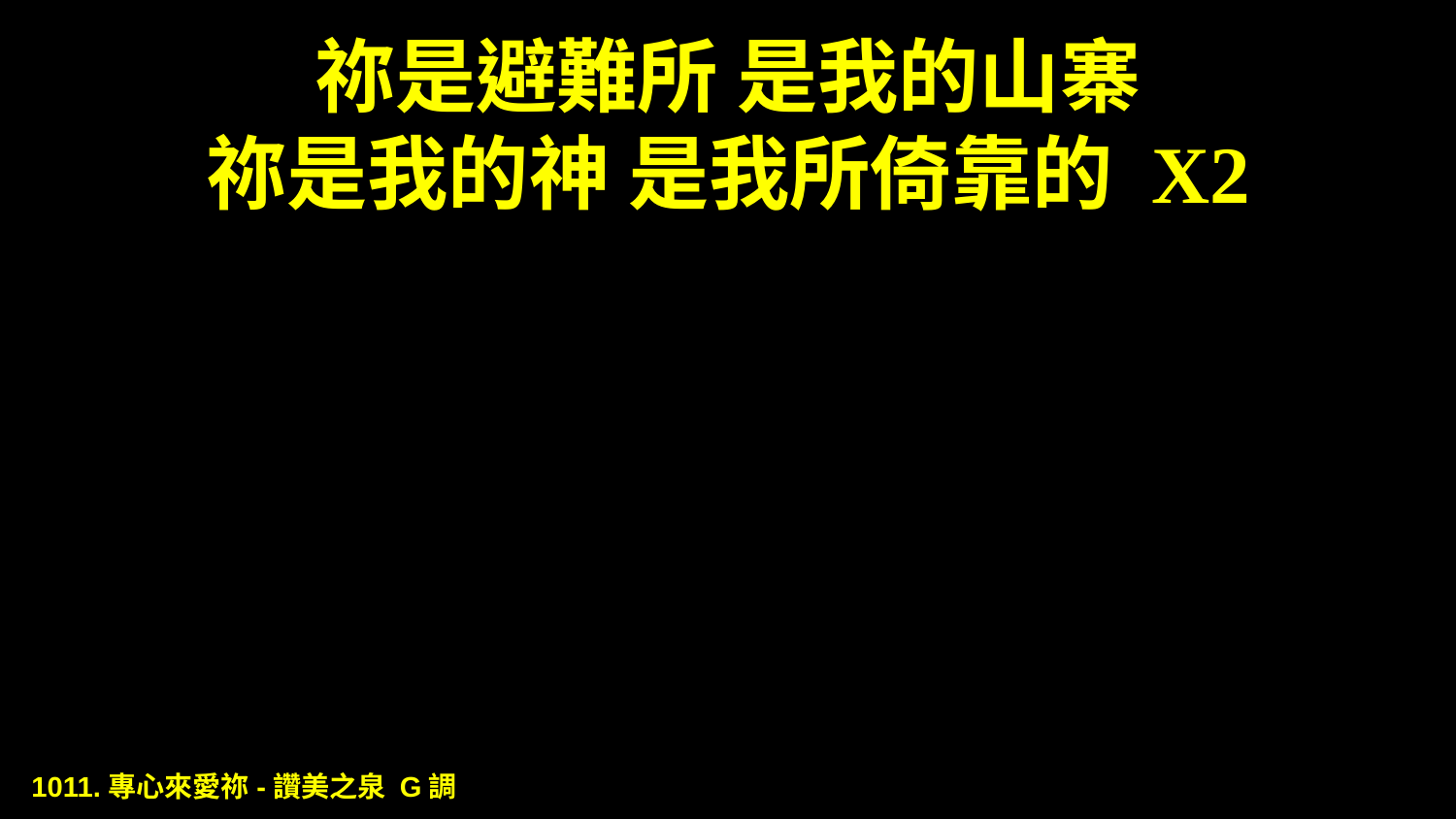

# 祢是避難所 是我的山寨 祢是我的神 是我所倚靠的 X2
1011.專心來愛祢-讚美之泉 G調